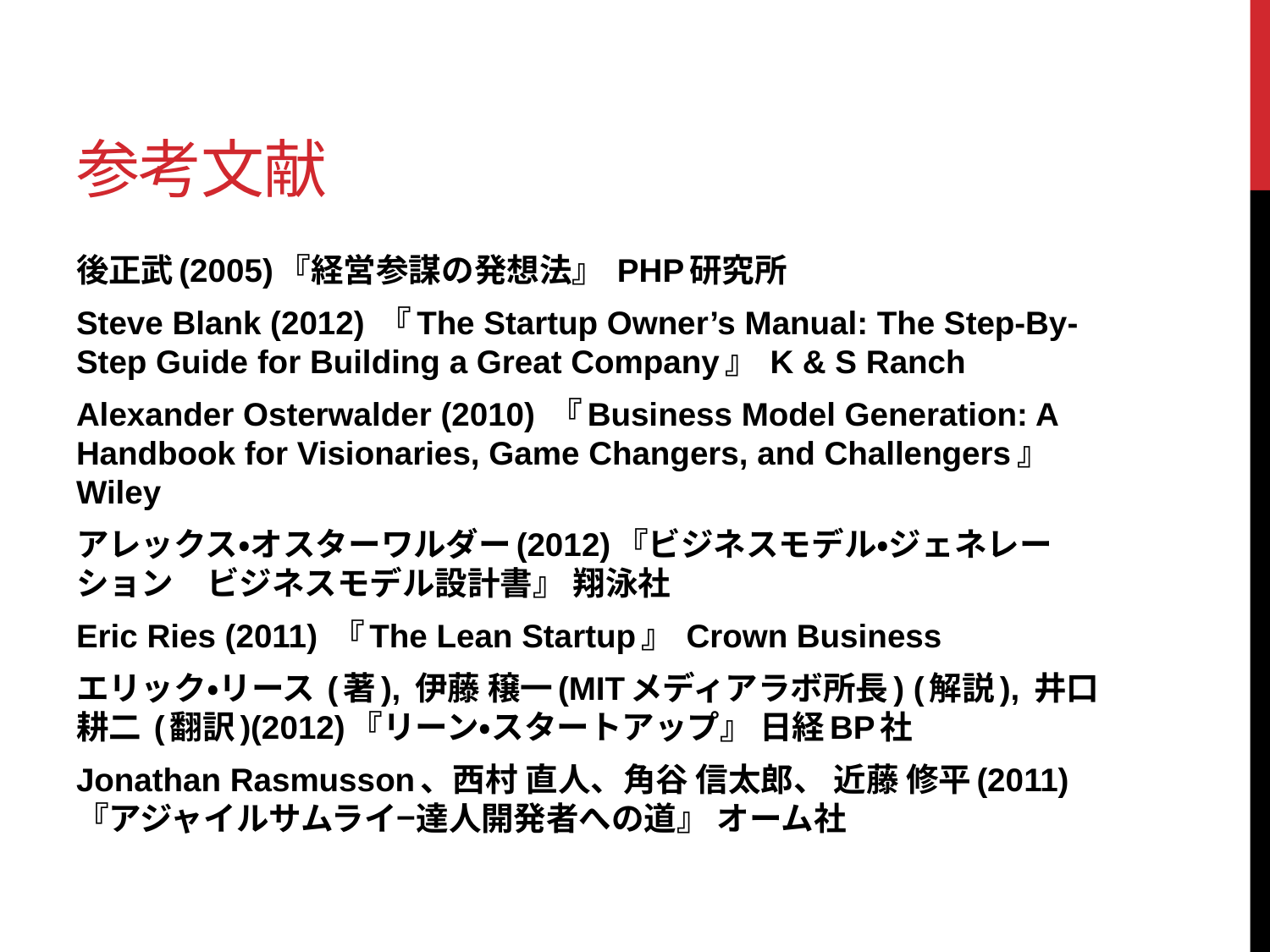

# 参考文献
後正武(2005)『経営参謀の発想法』 PHP研究所
Steve Blank (2012) 『The Startup Owner’s Manual: The Step-By-Step Guide for Building a Great Company』 K & S Ranch
Alexander Osterwalder (2010) 『Business Model Generation: A Handbook for Visionaries, Game Changers, and Challengers』 Wiley
アレックス・オスターワルダー(2012)『ビジネスモデル・ジェネレーション　ビジネスモデル設計書』 翔泳社
Eric Ries (2011) 『The Lean Startup』 Crown Business
エリック・リース (著), 伊藤 穣一(MITメディアラボ所長) (解説), 井口 耕二 (翻訳)(2012)『リーン・スタートアップ』 日経BP社
Jonathan Rasmusson、西村 直人、角谷 信太郎、 近藤 修平(2011) 『アジャイルサムライ−達人開発者への道』 オーム社